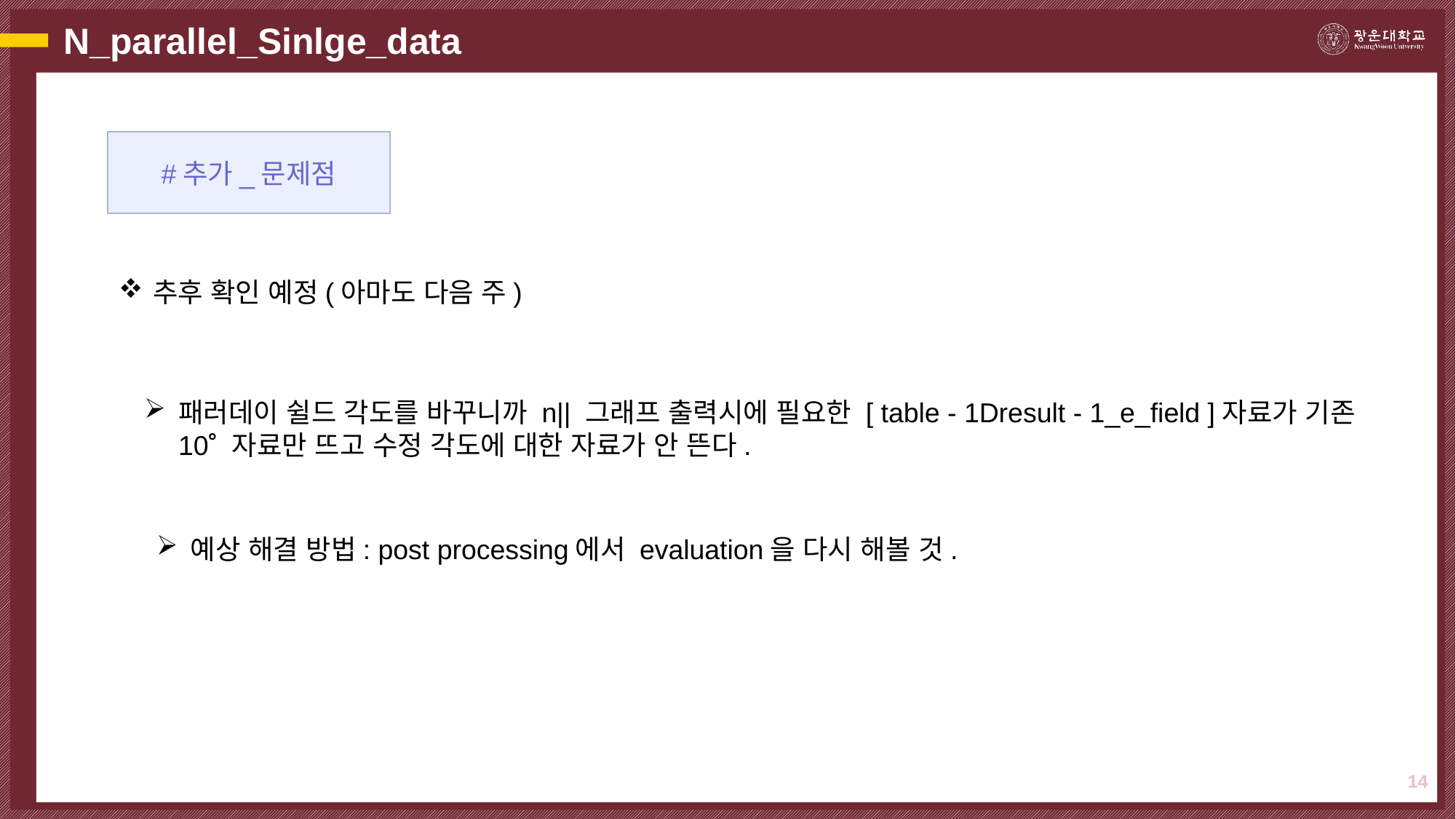

# N_parallel_Sinlge_data
#추가_문제점
추후 확인 예정(아마도 다음 주)
패러데이 쉴드 각도를 바꾸니까 n|| 그래프 출력시에 필요한 [ table - 1Dresult - 1_e_field ]자료가 기존 10˚ 자료만 뜨고 수정 각도에 대한 자료가 안 뜬다.
예상 해결 방법: post processing에서 evaluation을 다시 해볼 것.
14